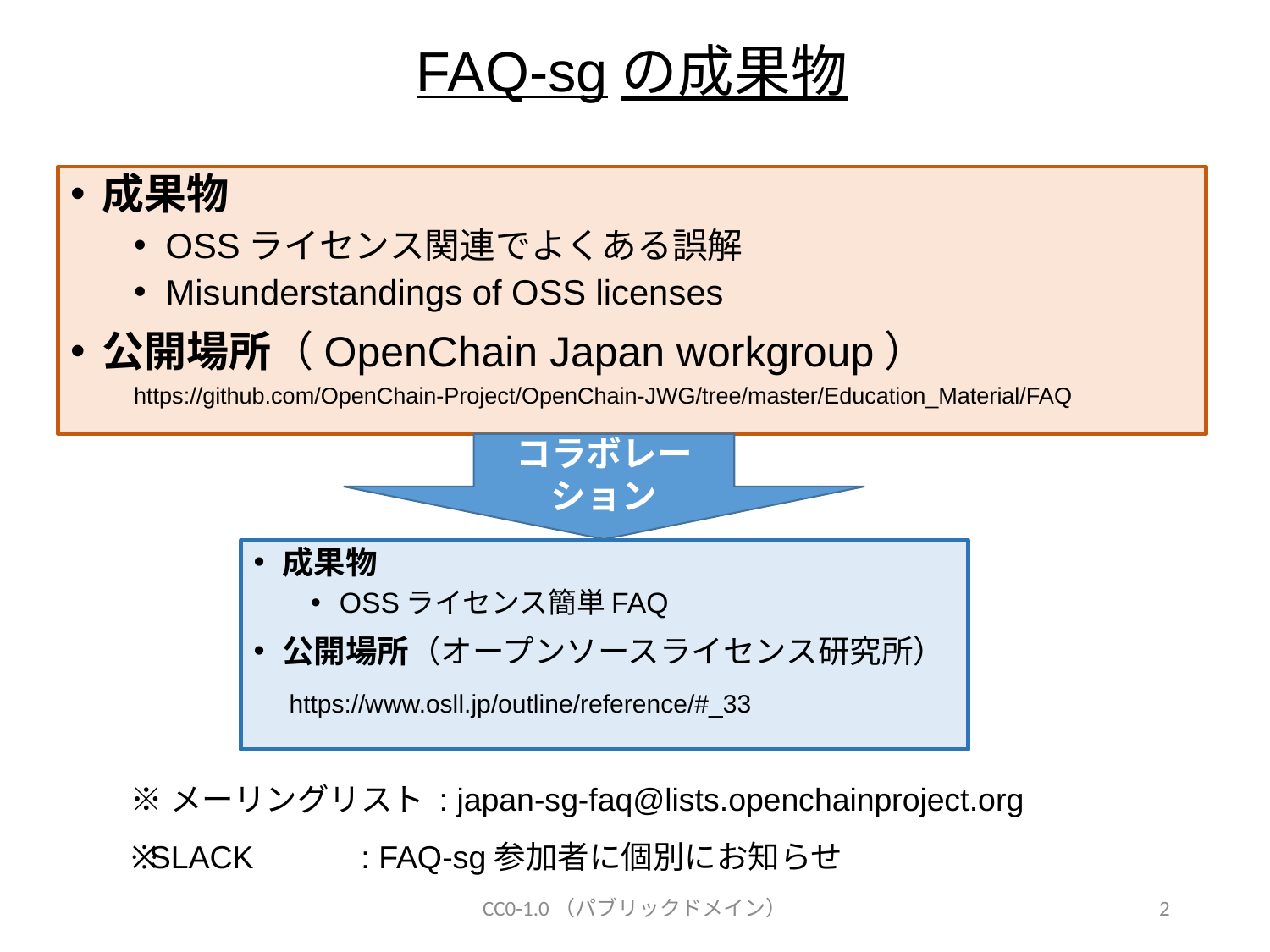

# FAQ-sgの成果物
成果物
OSSライセンス関連でよくある誤解
Misunderstandings of OSS licenses
公開場所（OpenChain Japan workgroup）
https://github.com/OpenChain-Project/OpenChain-JWG/tree/master/Education_Material/FAQ

コラボレーション
成果物
OSSライセンス簡単FAQ
公開場所（オープンソースライセンス研究所）
    https://www.osll.jp/outline/reference/#_33
※メーリングリスト : japan-sg-faq@lists.openchainproject.org
※SLACK　 　   : FAQ-sg参加者に個別にお知らせ
CC0-1.0（パブリックドメイン）
2